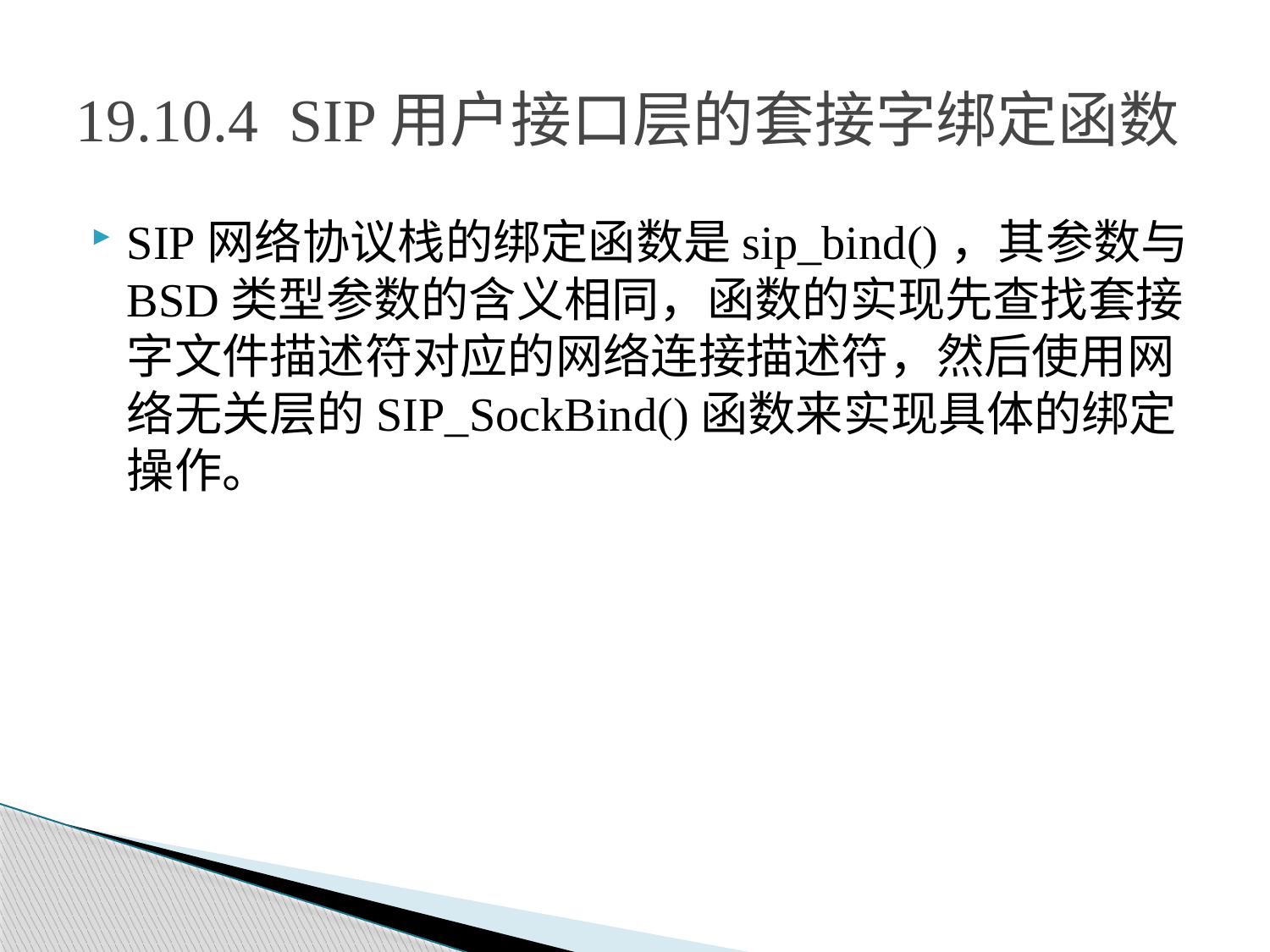

# 19.10.4  SIP用户接口层的套接字绑定函数
SIP网络协议栈的绑定函数是sip_bind()，其参数与BSD类型参数的含义相同，函数的实现先查找套接字文件描述符对应的网络连接描述符，然后使用网络无关层的SIP_SockBind()函数来实现具体的绑定操作。